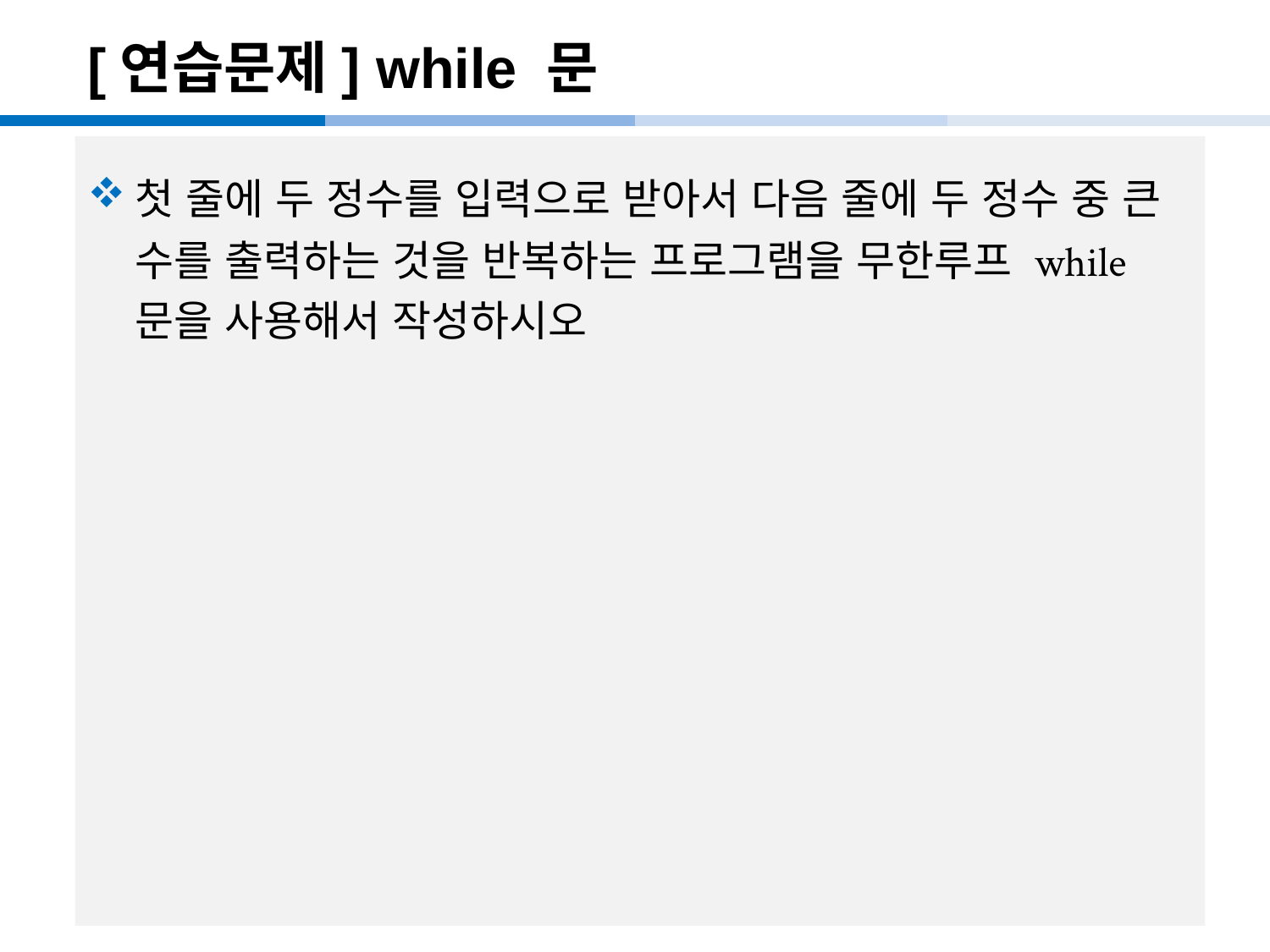

# [연습문제] while 문
첫 줄에 두 정수를 입력으로 받아서 다음 줄에 두 정수 중 큰 수를 출력하는 것을 반복하는 프로그램을 무한루프 while 문을 사용해서 작성하시오